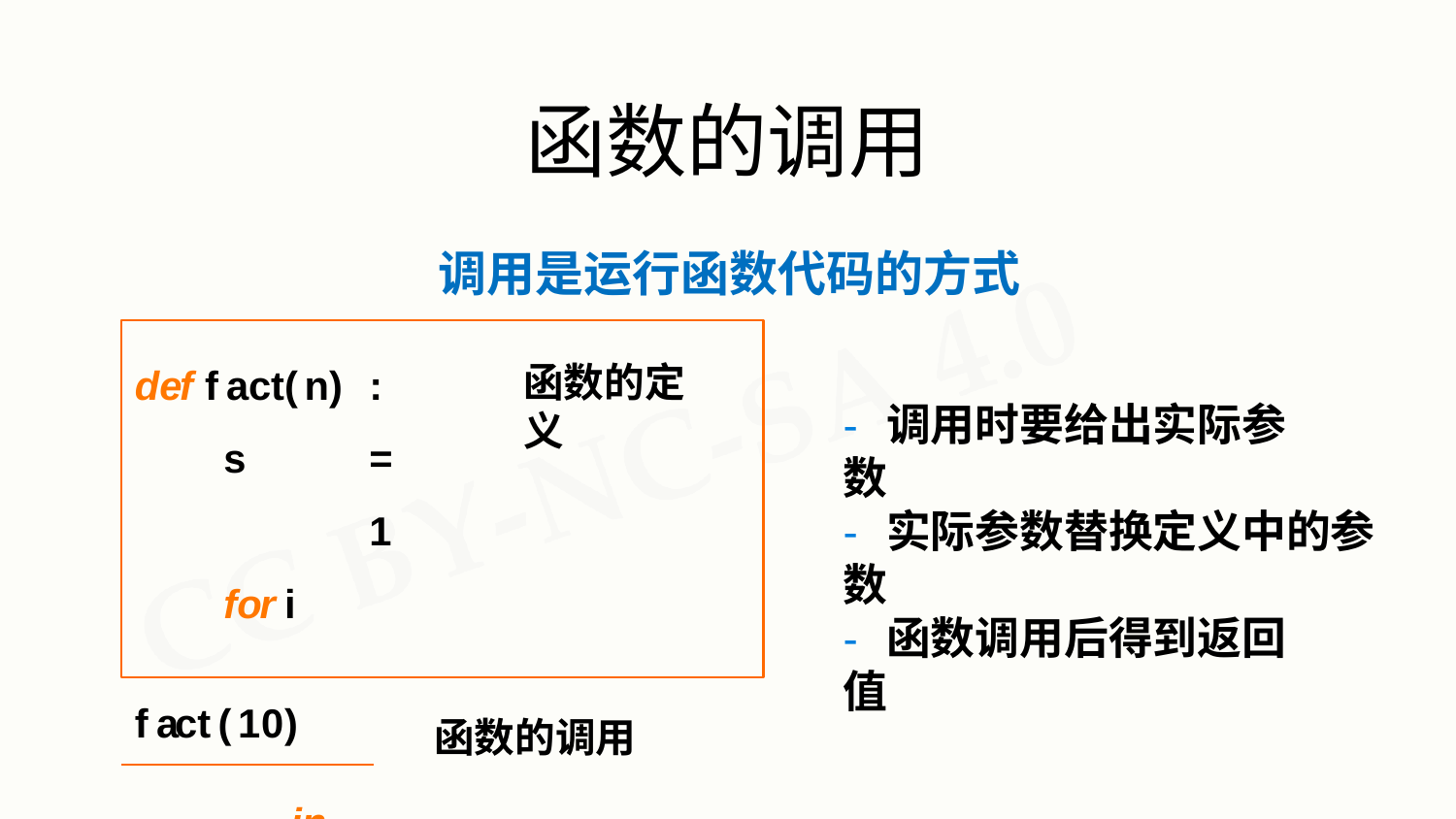

# 函数的调用
调用是运行函数代码的方式

def fact(n)	: s	=	1
for i		in range(1,	n+1): s	*=	i
return s
函数的定义
- 调用时要给出实际参数

- 实际参数替换定义中的参数
- 函数调用后得到返回值
fact(10)
函数的调用